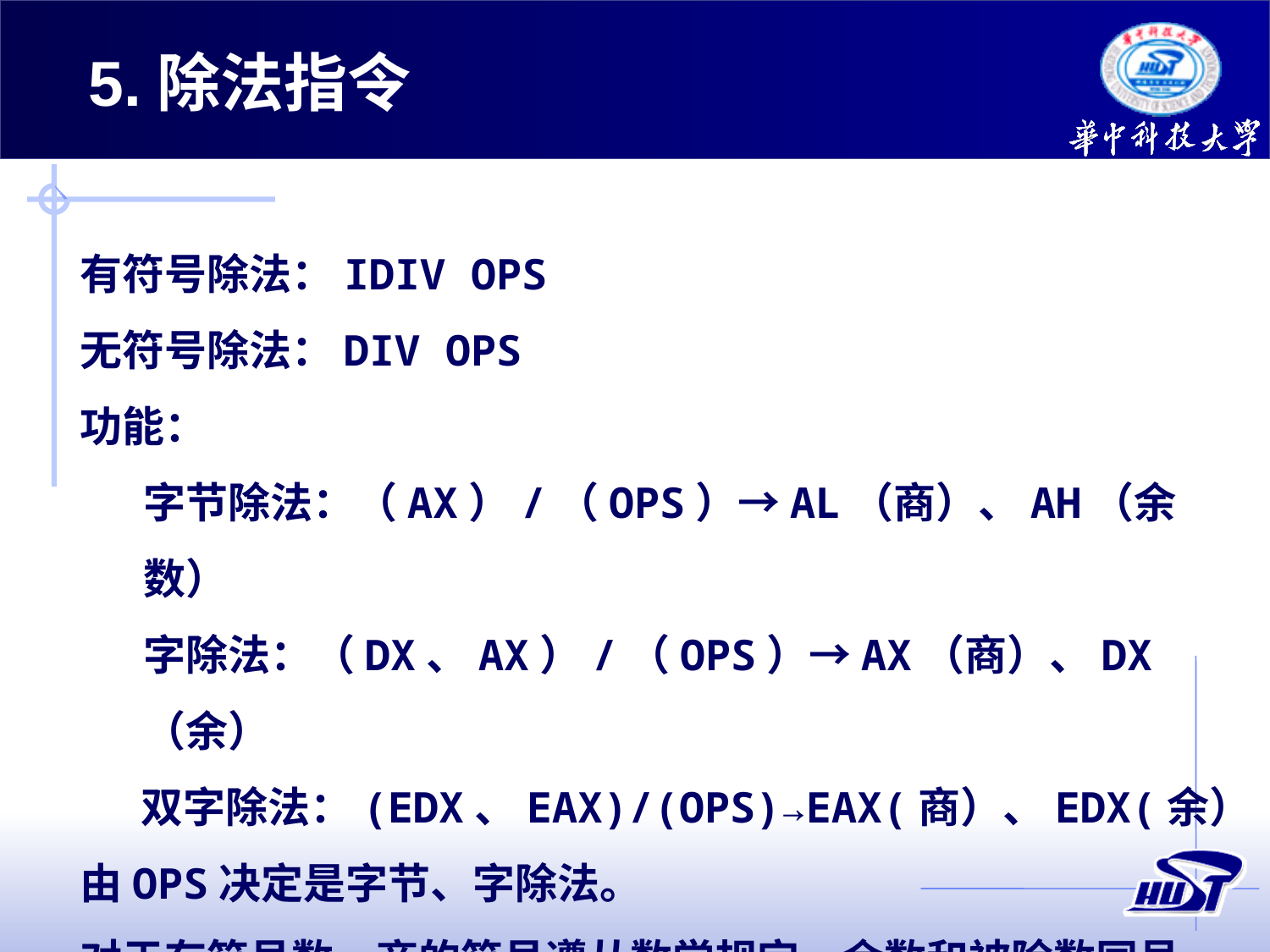

5.除法指令
有符号除法：IDIV OPS
无符号除法：DIV OPS
功能：
字节除法：（AX）/（OPS）→AL（商）、AH（余数）
字除法：（DX、AX）/（OPS）→AX（商）、DX（余）
双字除法：(EDX、EAX)/(OPS)→EAX(商）、EDX(余）
由OPS决定是字节、字除法。
对于有符号数，商的符号遵从数学规定，余数和被除数同号